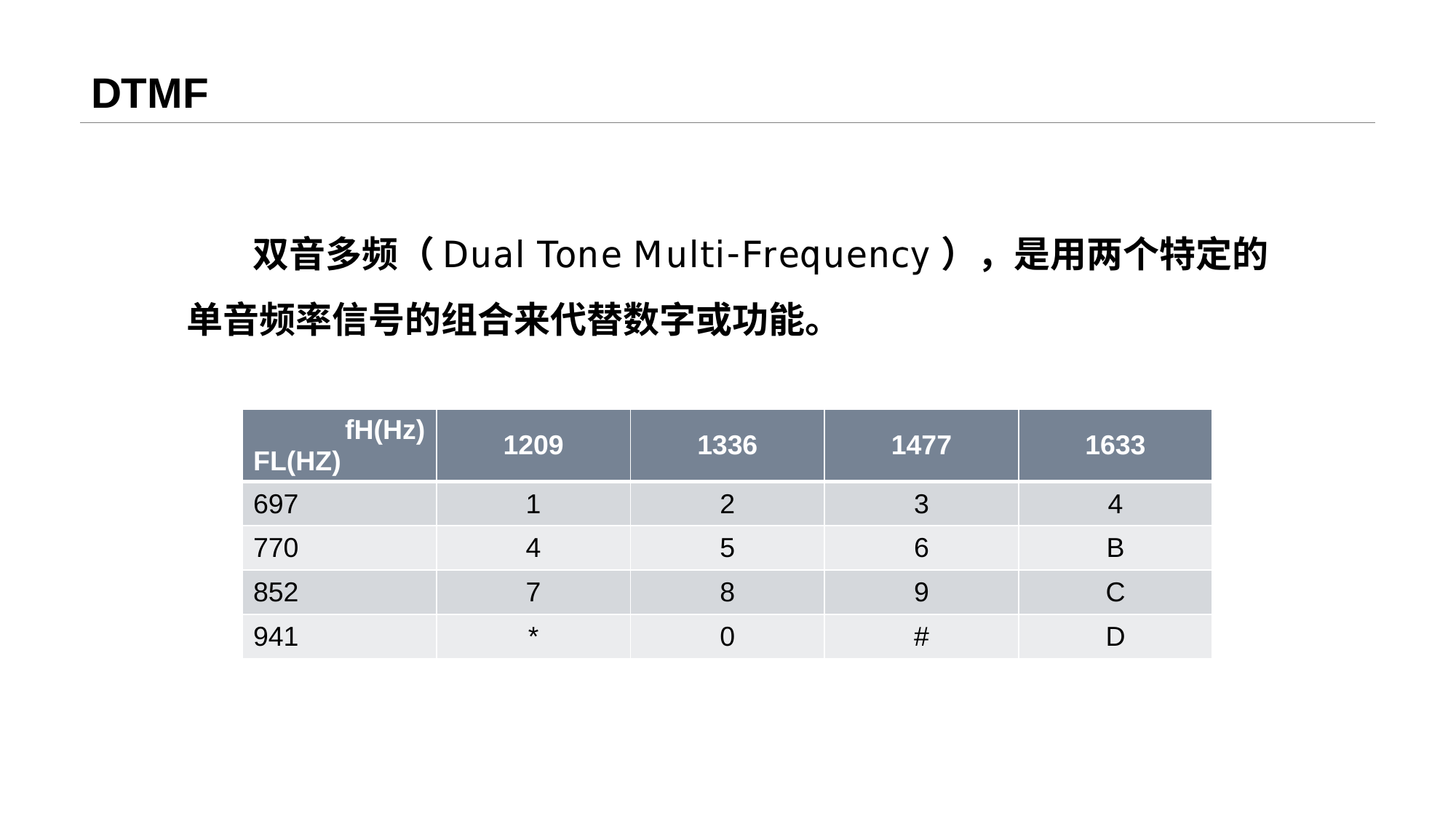

# DTMF
       双音多频（Dual Tone Multi-Frequency），是用两个特定的
单音频率信号的组合来代替数字或功能。
| fH(Hz) FL(HZ) | 1209 | 1336 | 1477 | 1633 |
| --- | --- | --- | --- | --- |
| 697 | 1 | 2 | 3 | 4 |
| 770 | 4 | 5 | 6 | B |
| 852 | 7 | 8 | 9 | C |
| 941 | \* | 0 | # | D |